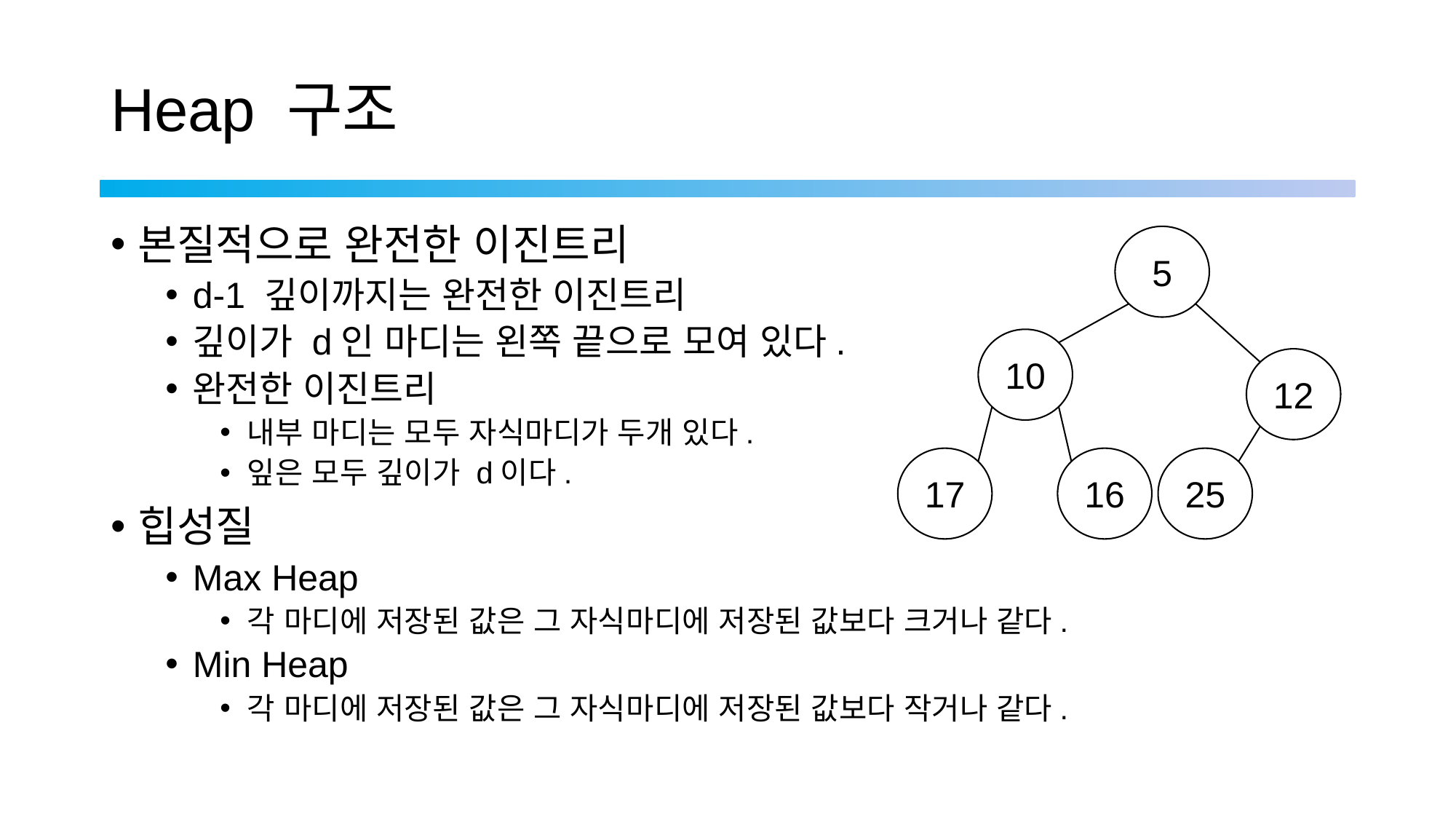

# Heap 구조
본질적으로 완전한 이진트리
d-1 깊이까지는 완전한 이진트리
깊이가 d인 마디는 왼쪽 끝으로 모여 있다.
완전한 이진트리
내부 마디는 모두 자식마디가 두개 있다.
잎은 모두 깊이가 d이다.
힙성질
Max Heap
각 마디에 저장된 값은 그 자식마디에 저장된 값보다 크거나 같다.
Min Heap
각 마디에 저장된 값은 그 자식마디에 저장된 값보다 작거나 같다.

5
10
12
17
16
25